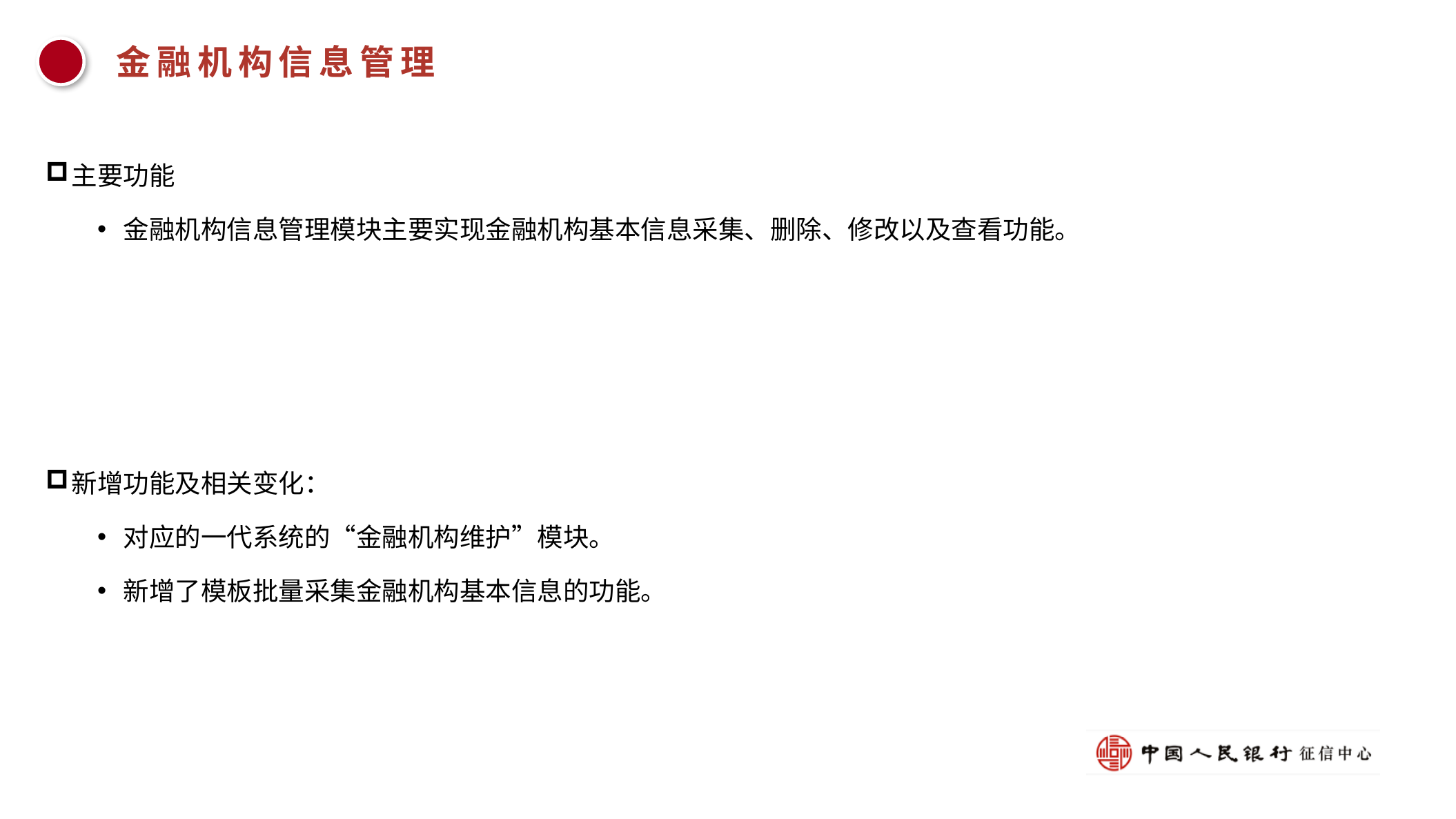

金融机构信息管理

主要功能
金融机构信息管理模块主要实现金融机构基本信息采集、删除、修改以及查看功能。

新增功能及相关变化：
对应的一代系统的“金融机构维护”模块。
新增了模板批量采集金融机构基本信息的功能。